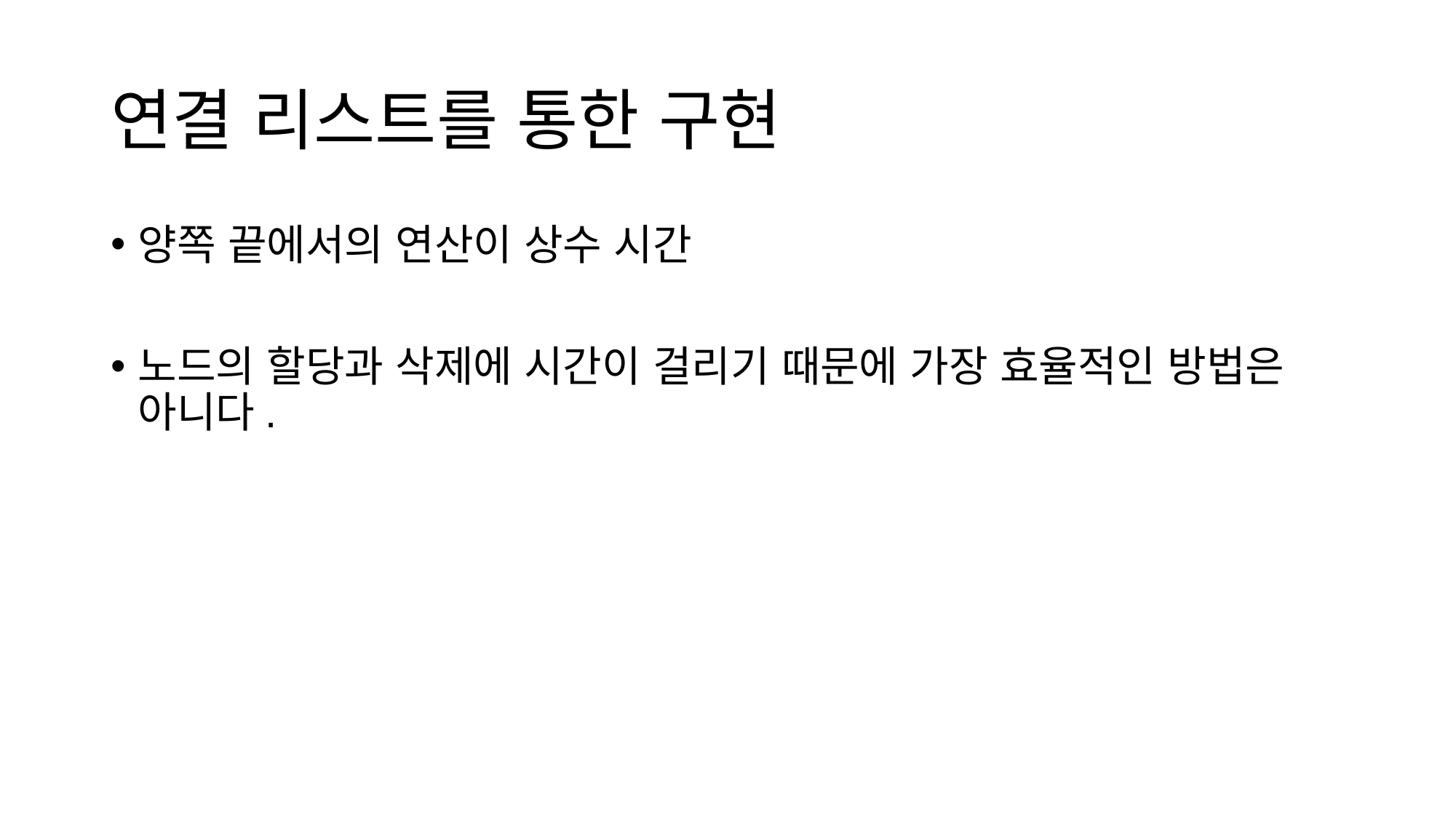

# 연결 리스트를 통한 구현
양쪽 끝에서의 연산이 상수 시간

노드의 할당과 삭제에 시간이 걸리기 때문에 가장 효율적인 방법은 아니다.